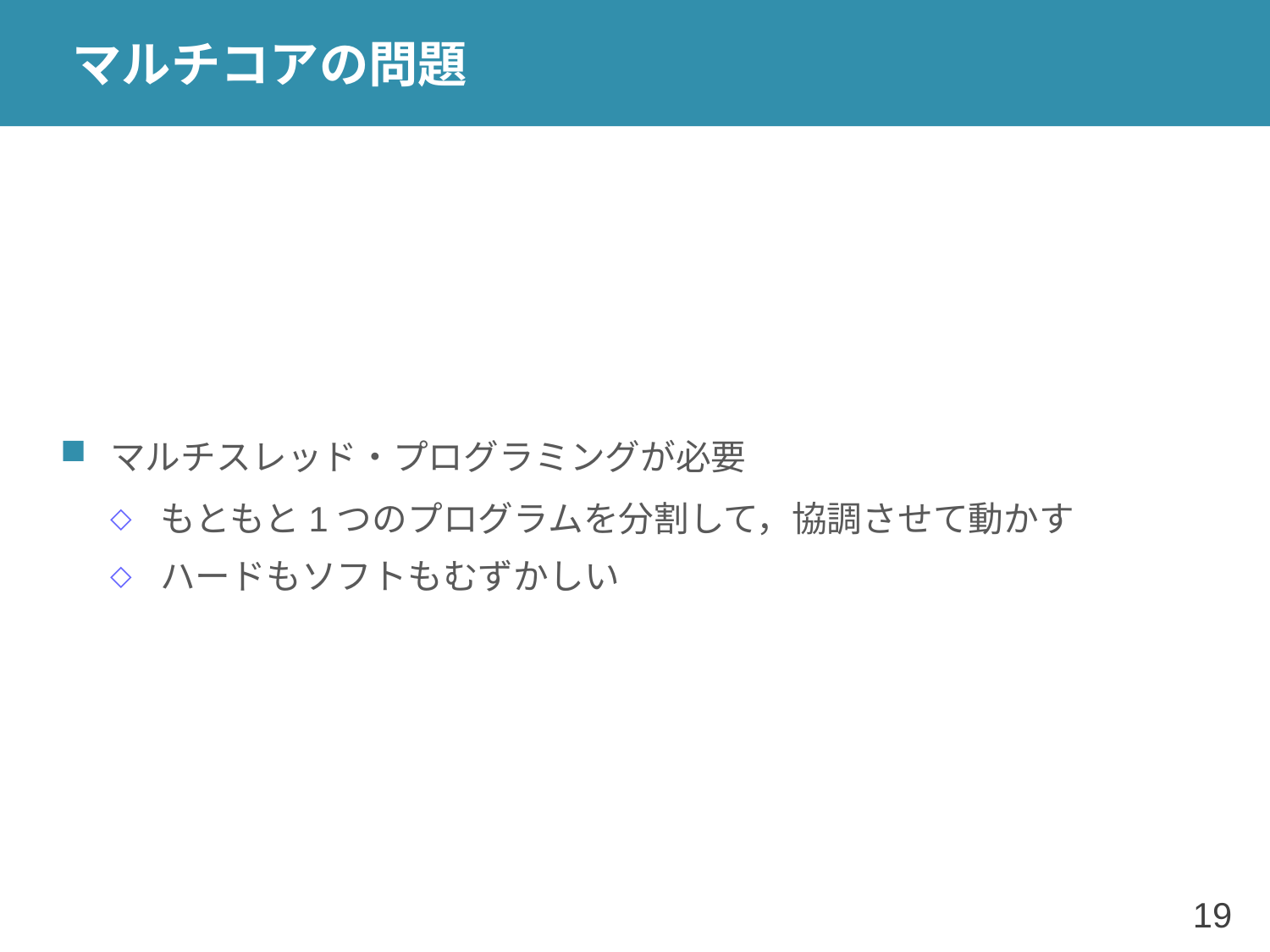

# マルチコアの問題
マルチスレッド・プログラミングが必要
もともと1つのプログラムを分割して，協調させて動かす
ハードもソフトもむずかしい